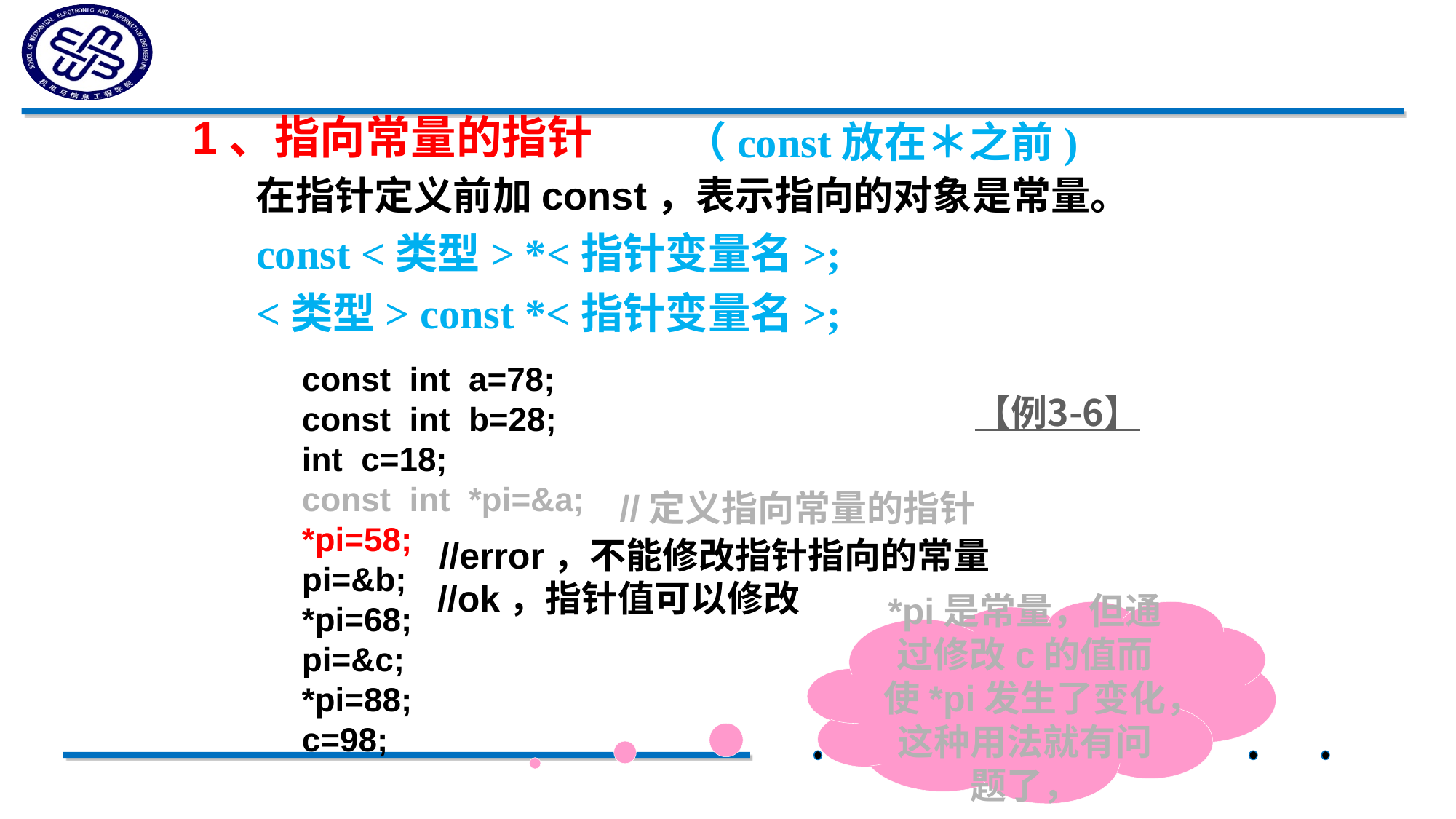

1、指向常量的指针
      在指针定义前加const，表示指向的对象是常量。
      const <类型> *<指针变量名>;
      <类型> const *<指针变量名>;

const  int  a=78;
const  int  b=28;
int  c=18;
const  int  *pi=&a;
*pi=58;
pi=&b;
*pi=68;
pi=&c;
*pi=88;
c=98;
（const放在＊之前)
【例3-6】
//定义指向常量的指针
//error，不能修改指针指向的常量
//ok，指针值可以修改
*pi是常量，但通过修改c的值而使*pi发生了变化，这种用法就有问题了，